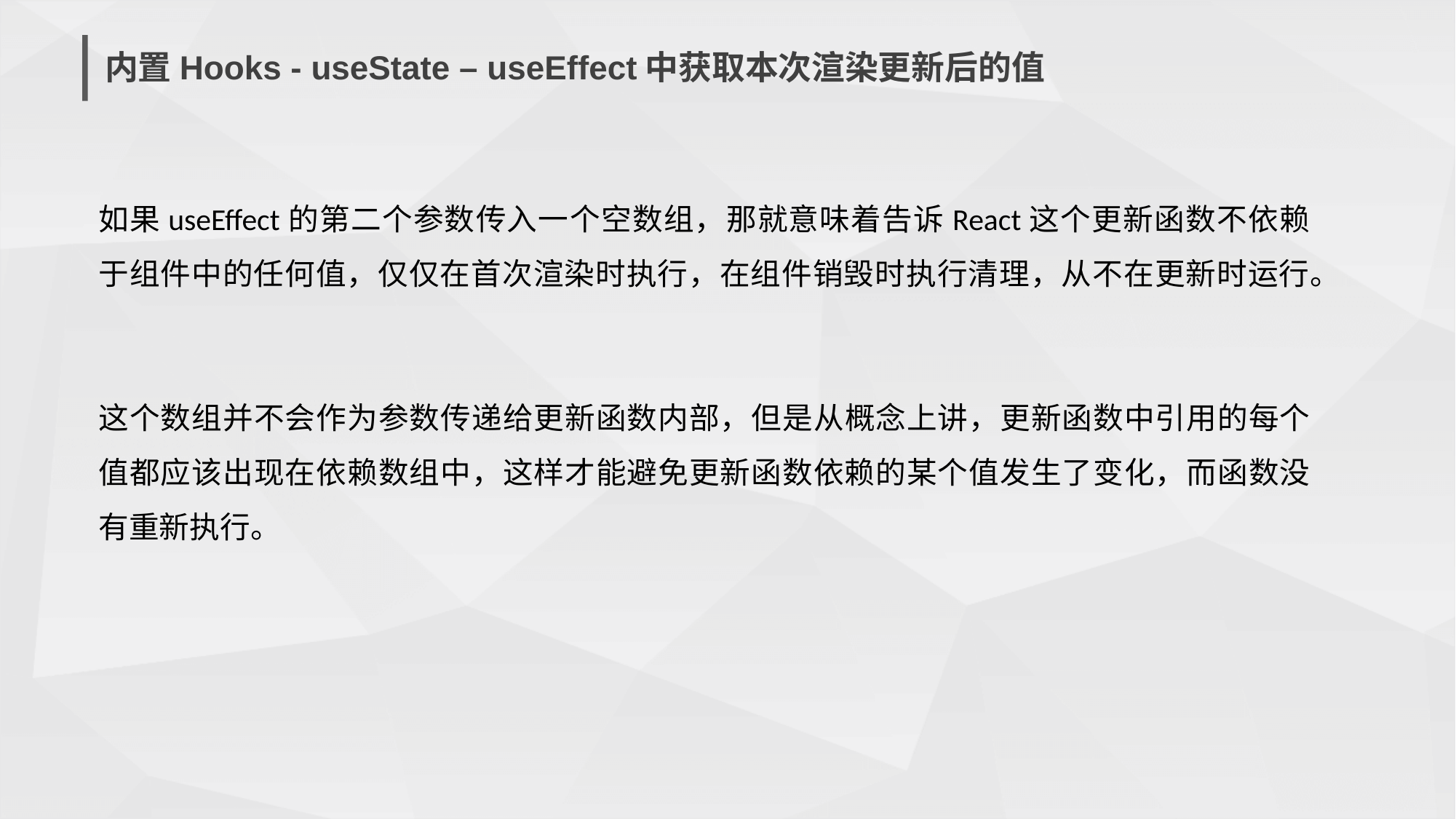

内置Hooks - useState – useEffect中获取本次渲染更新后的值
如果useEffect的第二个参数传入一个空数组，那就意味着告诉React这个更新函数不依赖于组件中的任何值，仅仅在首次渲染时执行，在组件销毁时执行清理，从不在更新时运行。
这个数组并不会作为参数传递给更新函数内部，但是从概念上讲，更新函数中引用的每个值都应该出现在依赖数组中，这样才能避免更新函数依赖的某个值发生了变化，而函数没有重新执行。